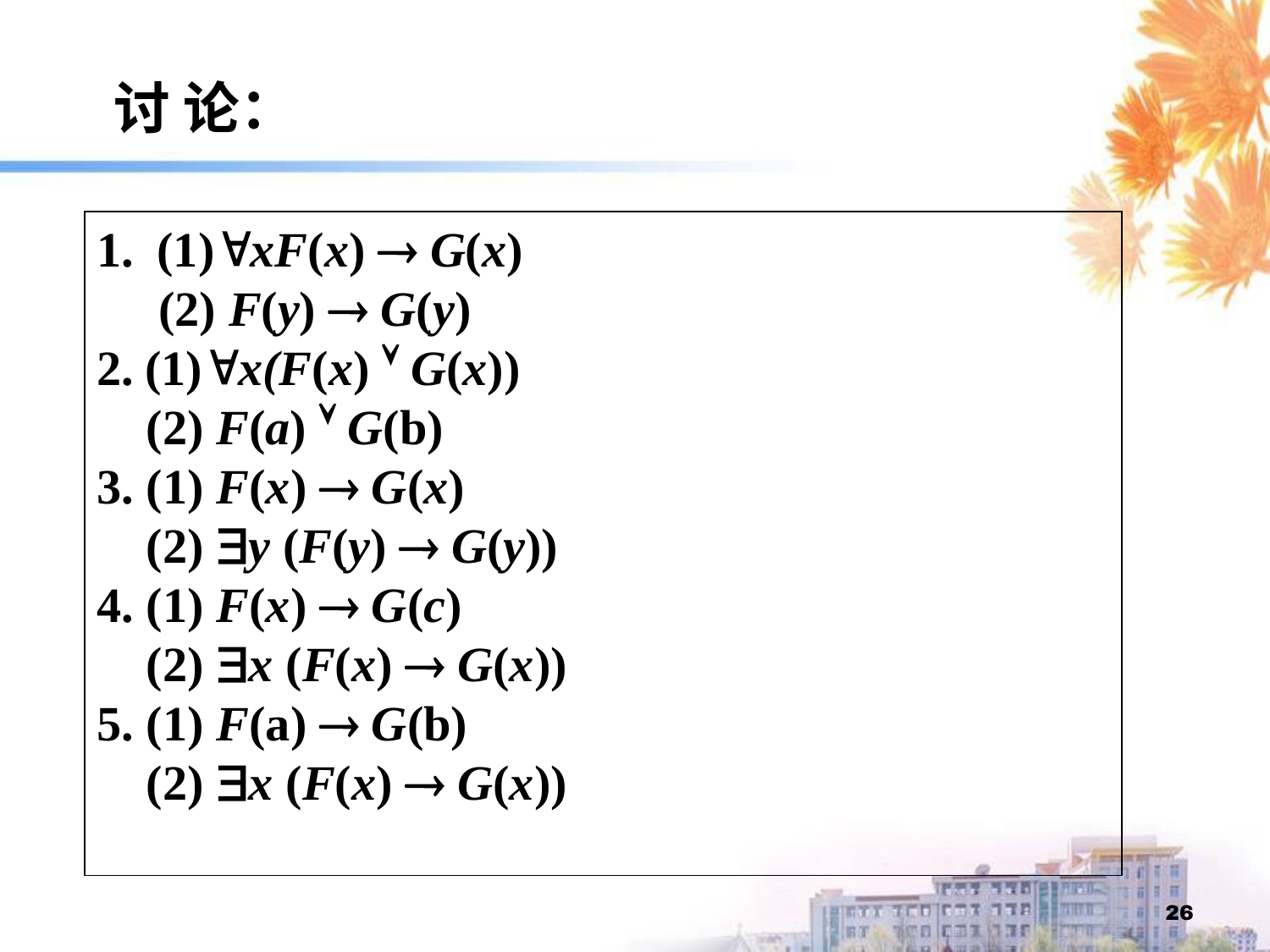

讨 论：
 (1)∀xF(x) → G(x)
     (2) F(y) → G(y)
(1)∀x(F(x) ∨ G(x))
    (2) F(a) ∨ G(b)
3. (1) F(x) → G(x)
    (2) ∃y (F(y) → G(y))
4. (1) F(x) → G(c)
    (2) ∃x (F(x) → G(x))
5. (1) F(a) → G(b)
    (2) ∃x (F(x) → G(x))

26